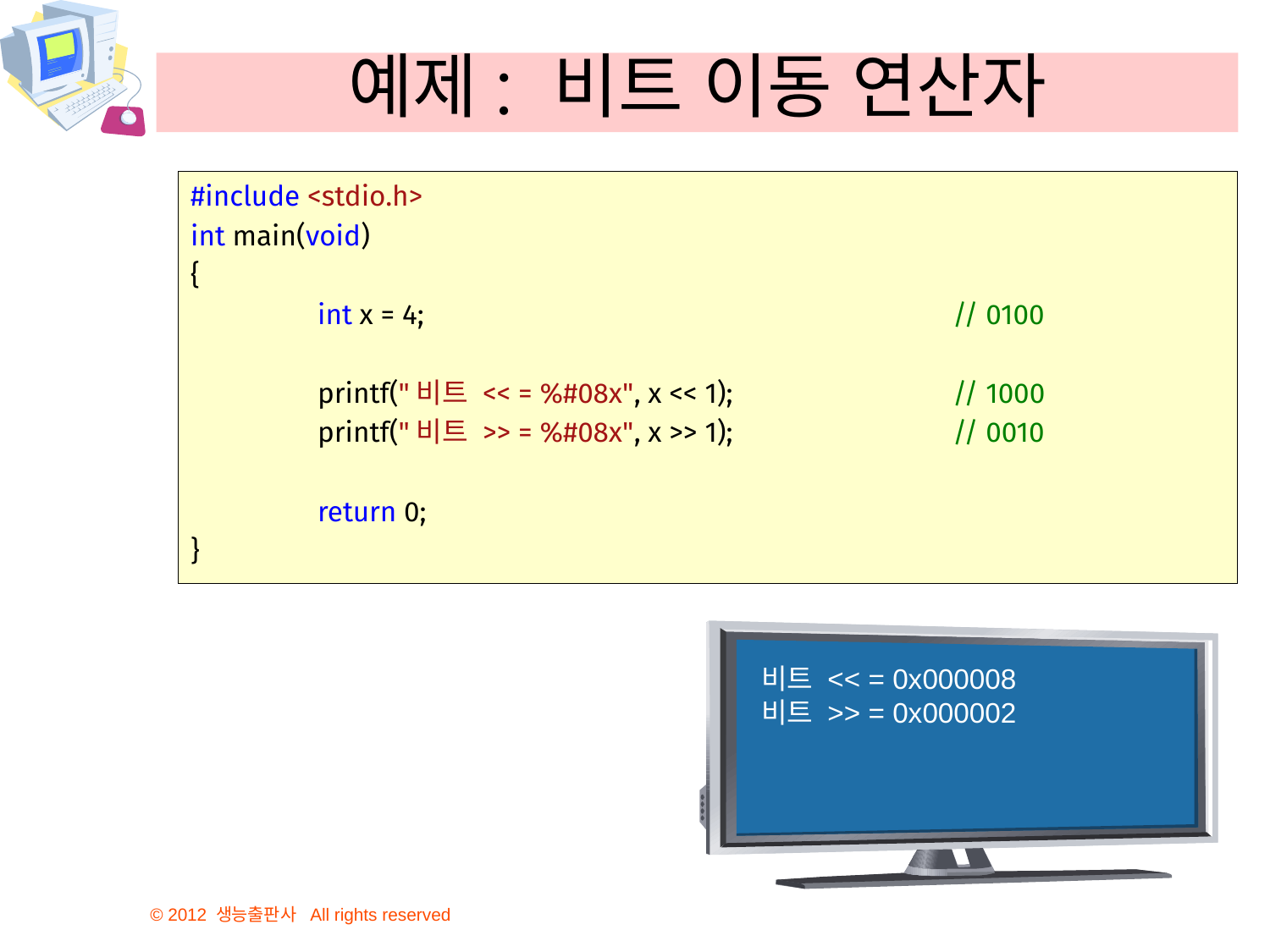

# 예제: 비트 이동 연산자
#include <stdio.h>
int main(void)
{
	int x = 4;   				// 0100

	printf("비트 << = %#08x", x << 1);		// 1000
	printf("비트 >> = %#08x", x >> 1);		// 0010

	return 0;
}

비트 << = 0x000008
비트 >> = 0x000002